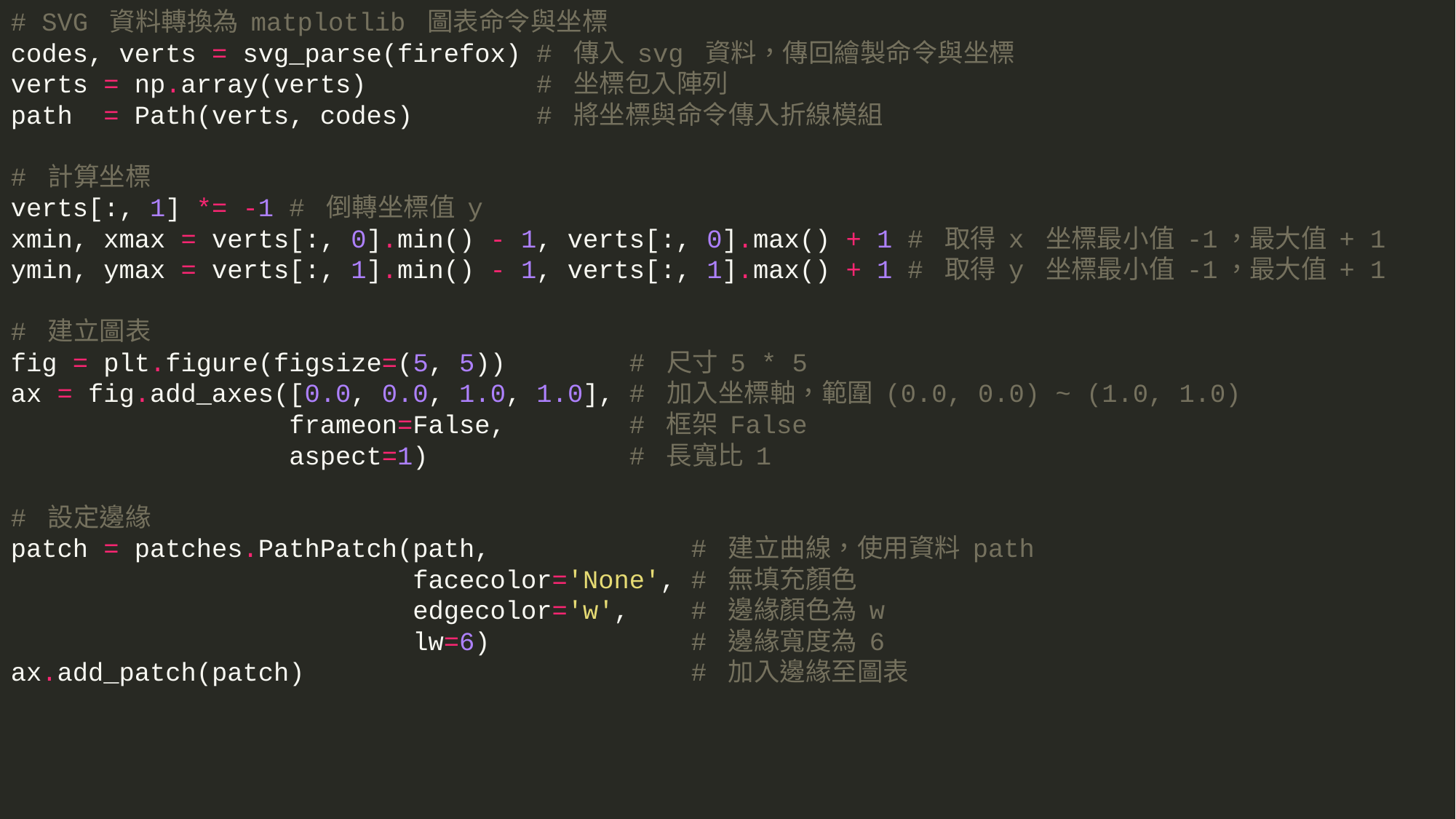

# SVG 資料轉換為 matplotlib 圖表命令與坐標
codes, verts = svg_parse(firefox) # 傳入 svg 資料，傳回繪製命令與坐標
verts = np.array(verts)           # 坐標包入陣列
path  = Path(verts, codes)        # 將坐標與命令傳入折線模組

# 計算坐標
verts[:, 1] *= -1 # 倒轉坐標值 y
xmin, xmax = verts[:, 0].min() - 1, verts[:, 0].max() + 1 # 取得 x 坐標最小值 -1，最大值 + 1
ymin, ymax = verts[:, 1].min() - 1, verts[:, 1].max() + 1 # 取得 y 坐標最小值 -1，最大值 + 1

# 建立圖表
fig = plt.figure(figsize=(5, 5))        # 尺寸 5 * 5
ax = fig.add_axes([0.0, 0.0, 1.0, 1.0], # 加入坐標軸，範圍 (0.0, 0.0) ~ (1.0, 1.0)
                  frameon=False,        # 框架 False
                  aspect=1)             # 長寬比 1

# 設定邊緣
patch = patches.PathPatch(path,             # 建立曲線，使用資料 path
                          facecolor='None', # 無填充顏色
                          edgecolor='w',    # 邊緣顏色為 w
                          lw=6)             # 邊緣寬度為 6
ax.add_patch(patch)                         # 加入邊緣至圖表